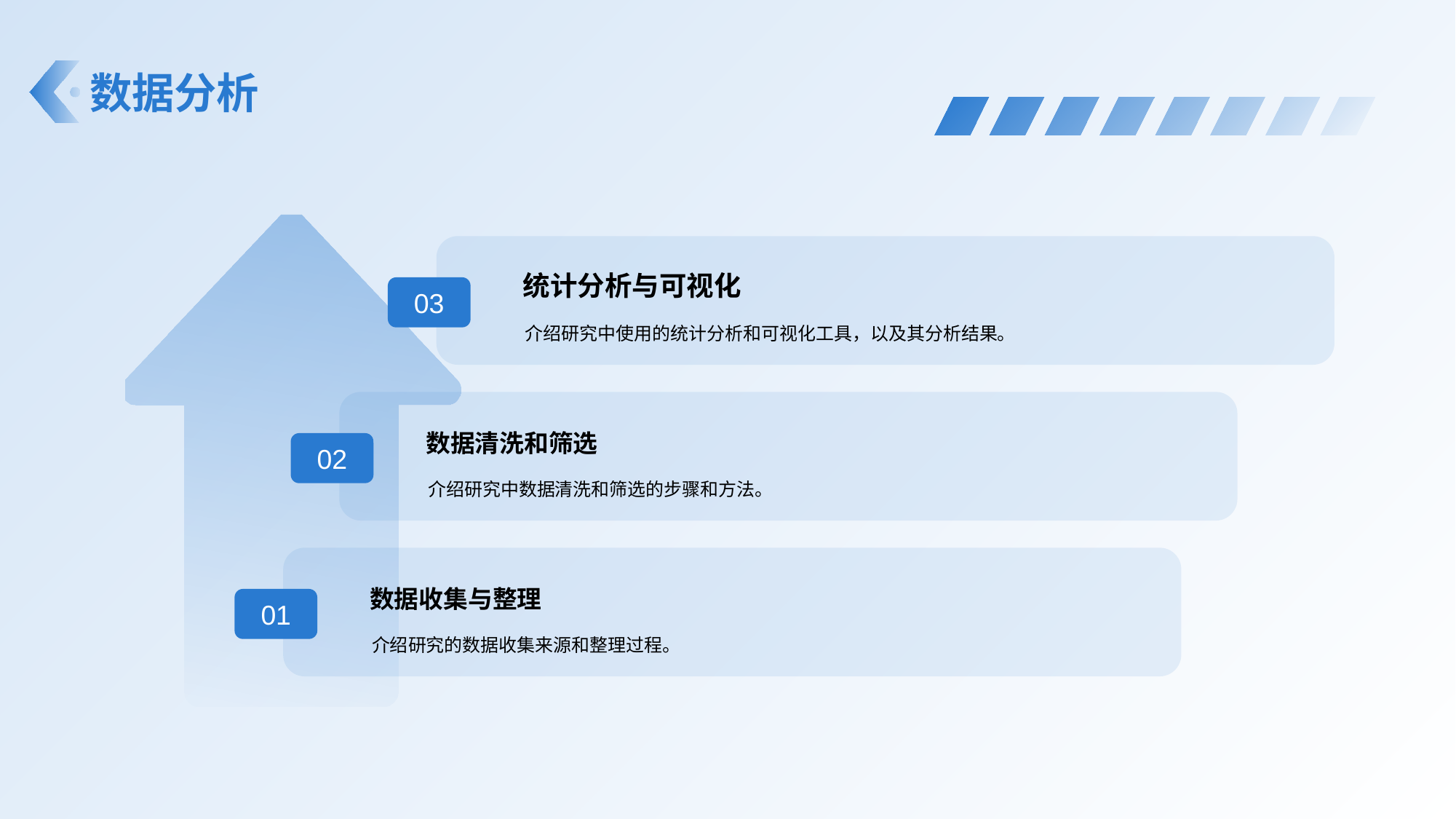

# 数据分析

统计分析与可视化
介绍研究中使用的统计分析和可视化工具，以及其分析结果。
03

数据清洗和筛选
介绍研究中数据清洗和筛选的步骤和方法。
02

数据收集与整理
介绍研究的数据收集来源和整理过程。
01